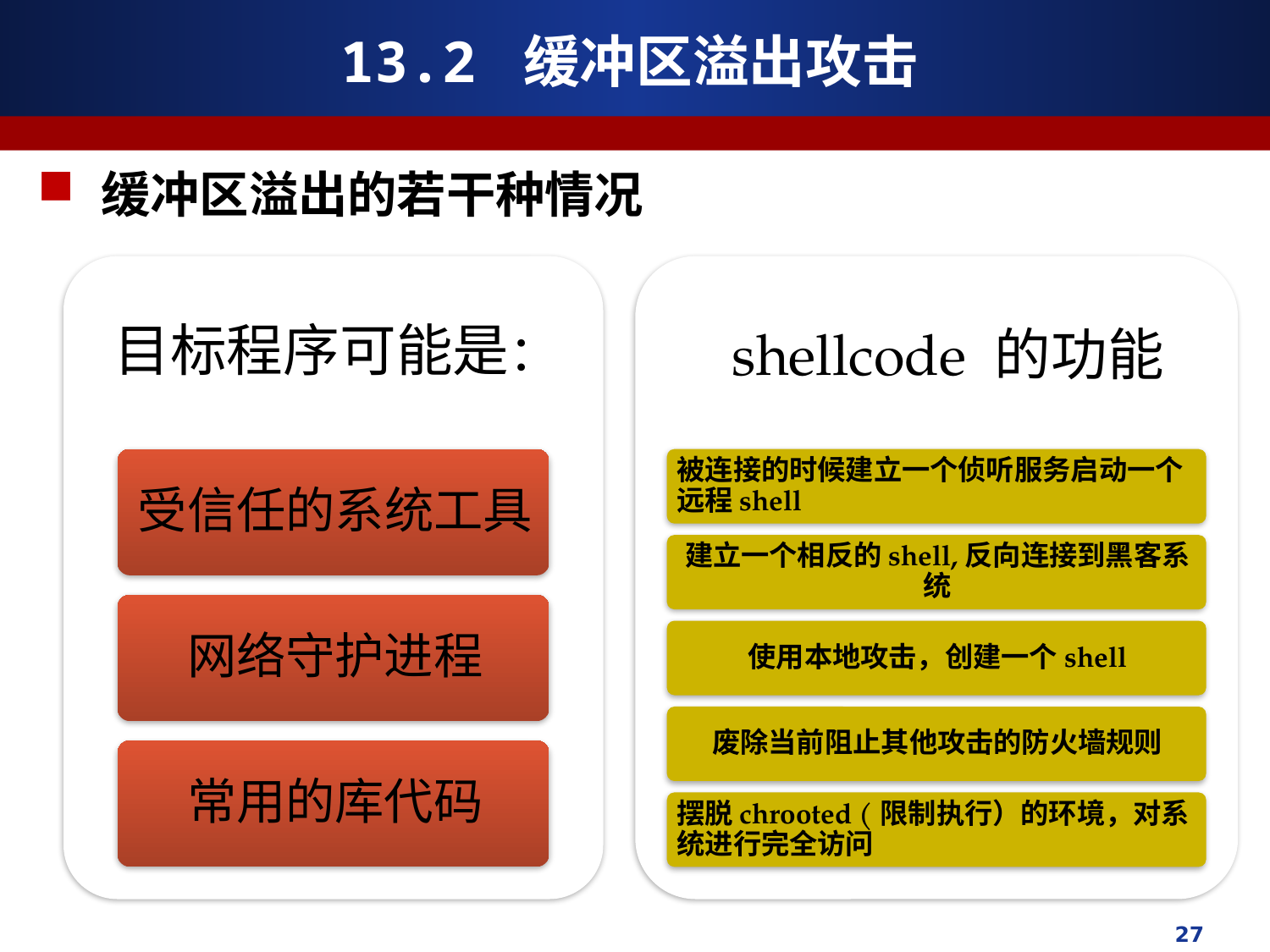

# 13.2 缓冲区溢出攻击
缓冲区溢出的若干种情况
目标程序可能是：
受信任的系统工具
网络守护进程
常用的库代码
 shellcode 的功能
被连接的时候建立一个侦听服务启动一个远程shell
建立一个相反的shell,反向连接到黑客系统
使用本地攻击，创建一个shell
废除当前阻止其他攻击的防火墙规则
摆脱chrooted (限制执行）的环境，对系统进行完全访问
27